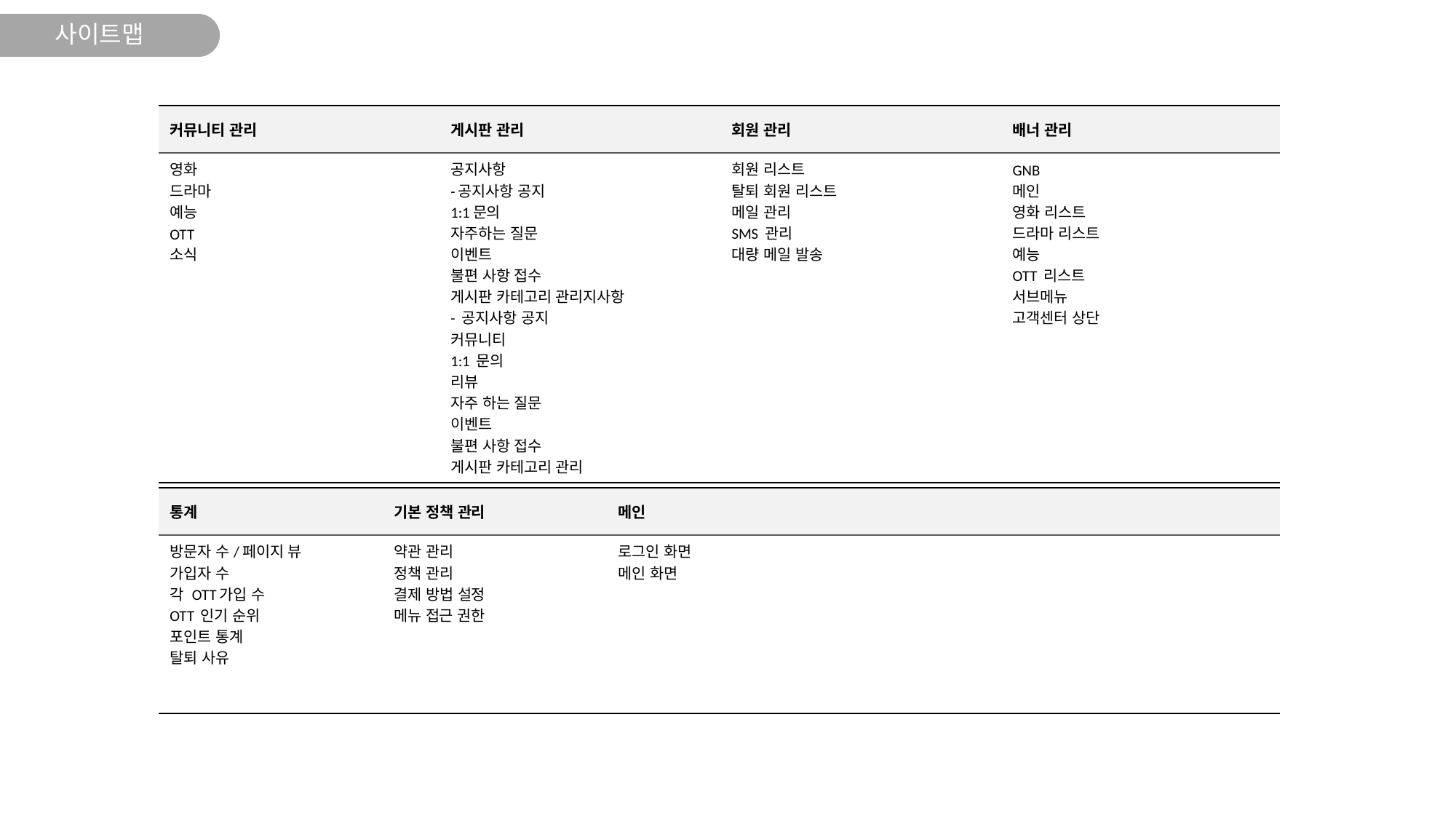

사이트맵
| 커뮤니티 관리 | 게시판 관리 | 회원 관리 | 배너 관리 |
| --- | --- | --- | --- |
| 영화 드라마 예능 OTT 소식 | 공지사항 -공지사항 공지 1:1문의 자주하는 질문 이벤트 불편 사항 접수 게시판 카테고리 관리지사항 - 공지사항 공지 커뮤니티 1:1 문의 리뷰 자주 하는 질문 이벤트 불편 사항 접수 게시판 카테고리 관리 | 회원 리스트 탈퇴 회원 리스트 메일 관리 SMS 관리 대량 메일 발송 | GNB 메인 영화 리스트 드라마 리스트 예능 OTT 리스트 서브메뉴 고객센터 상단 |
| 통계 | 기본 정책 관리 | 메인 |  |  |
| --- | --- | --- | --- | --- |
| 방문자 수/페이지 뷰 가입자 수 각 OTT가입 수 OTT 인기 순위 포인트 통계 탈퇴 사유 | 약관 관리 정책 관리 결제 방법 설정 메뉴 접근 권한 | 로그인 화면 메인 화면 |  |  |